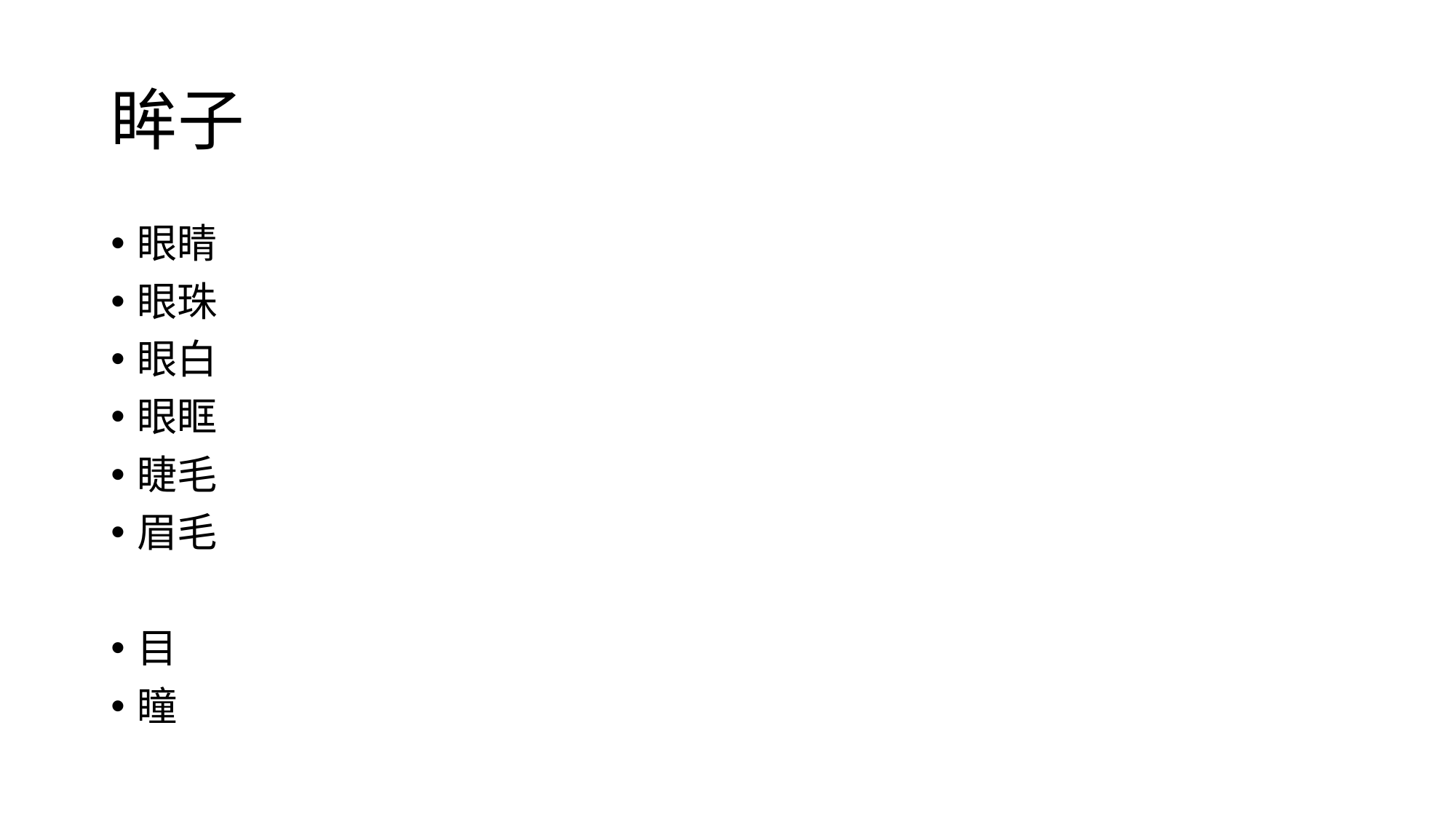

# 眸子
眼睛
眼珠
眼白
眼眶
睫毛
眉毛

目
瞳